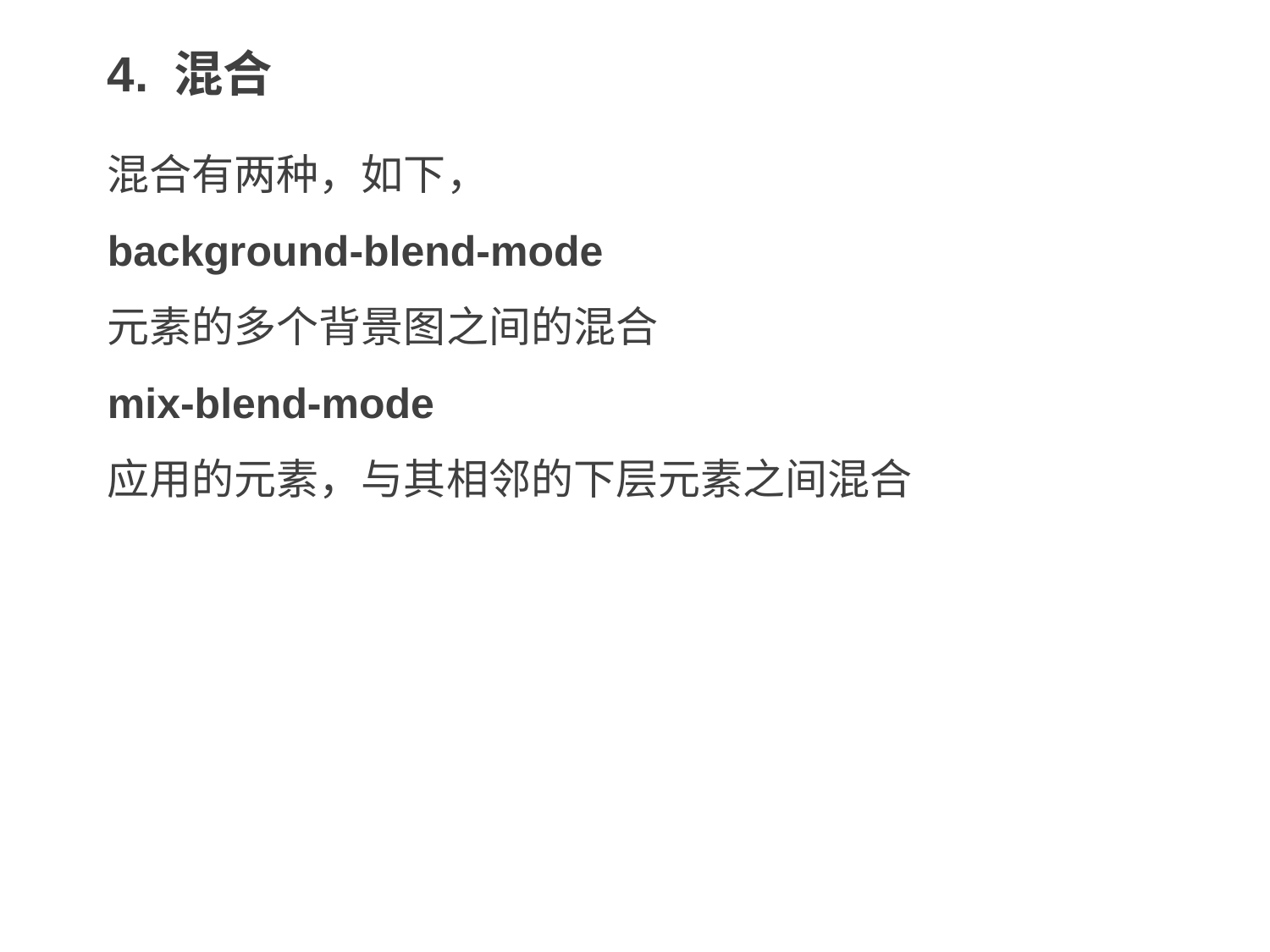

4. 混合
混合有两种，如下，
background-blend-mode
元素的多个背景图之间的混合
mix-blend-mode
应用的元素，与其相邻的下层元素之间混合